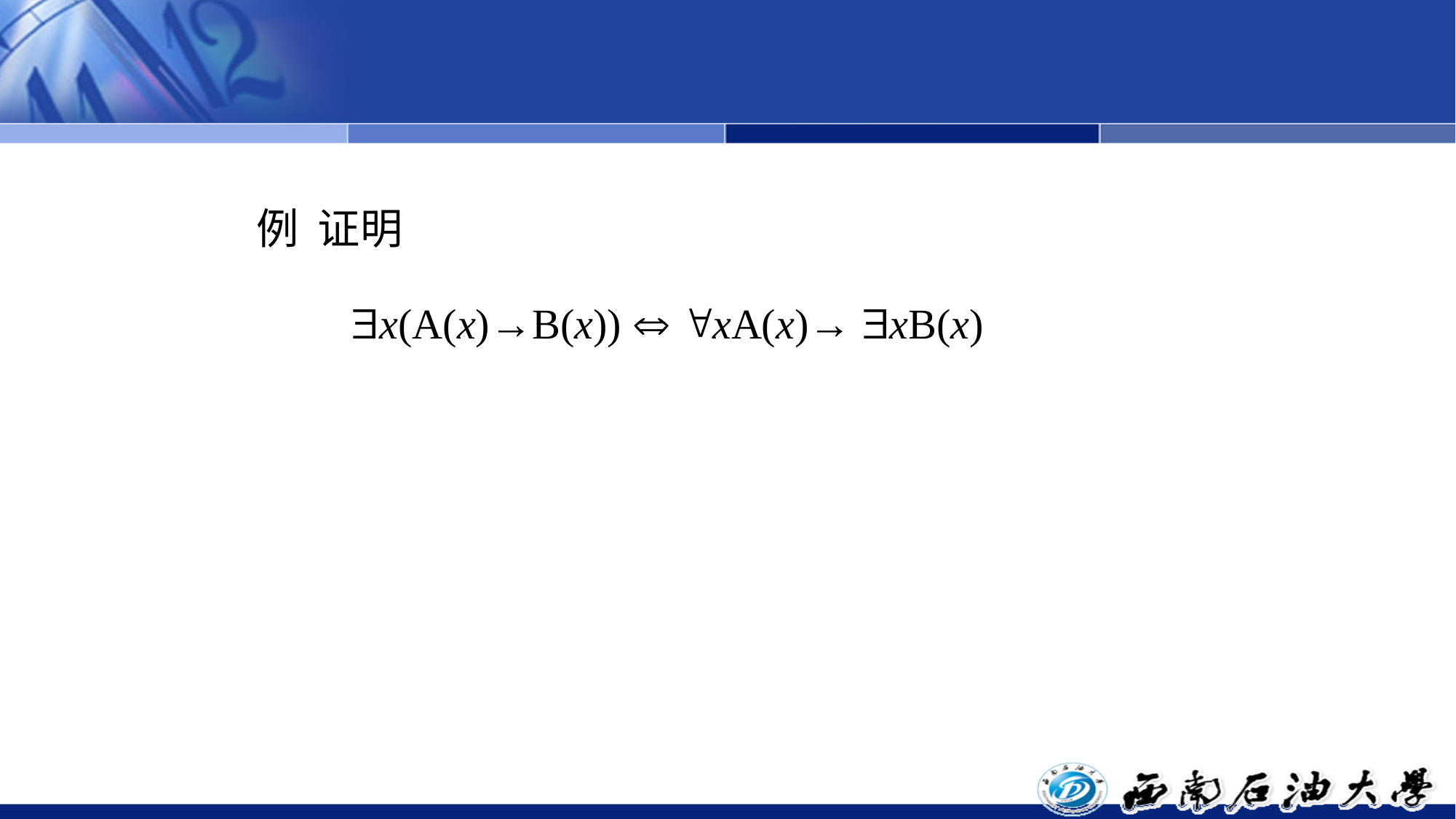

#
例  证明
         ∃x(A(x)→B(x)) ⇔ ∀xA(x)→ ∃xB(x)